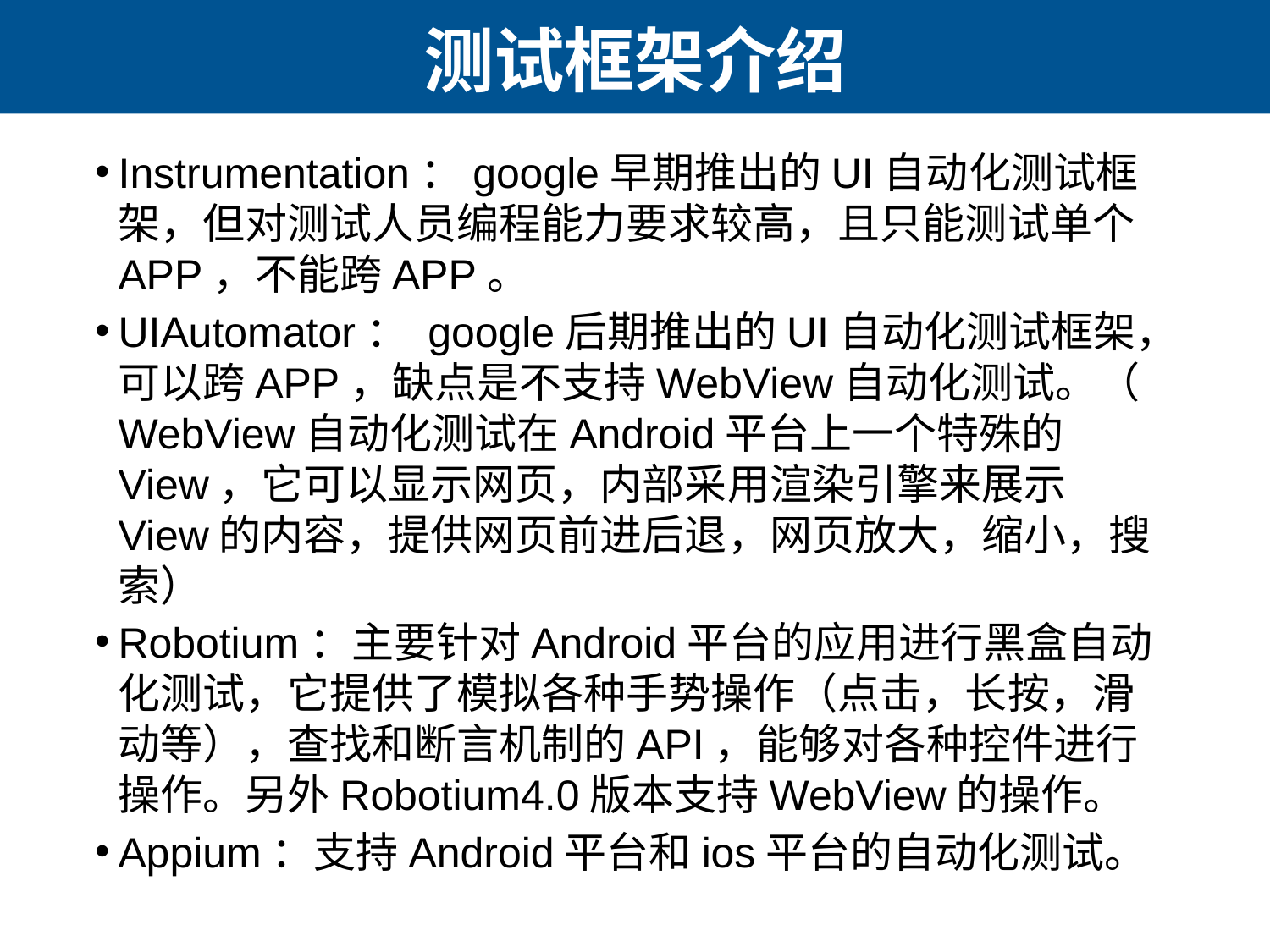

# 测试框架介绍
Instrumentation：google早期推出的UI自动化测试框架，但对测试人员编程能力要求较高，且只能测试单个APP，不能跨APP。
UIAutomator： google后期推出的UI自动化测试框架，可以跨APP，缺点是不支持WebView自动化测试。（ WebView自动化测试在Android平台上一个特殊的View，它可以显示网页，内部采用渲染引擎来展示 View的内容，提供网页前进后退，网页放大，缩小，搜索）
Robotium：主要针对Android平台的应用进行黑盒自动化测试，它提供了模拟各种手势操作（点击，长按，滑动等），查找和断言机制的API，能够对各种控件进行操作。另外Robotium4.0版本支持WebView的操作。
Appium：支持Android平台和ios平台的自动化测试。